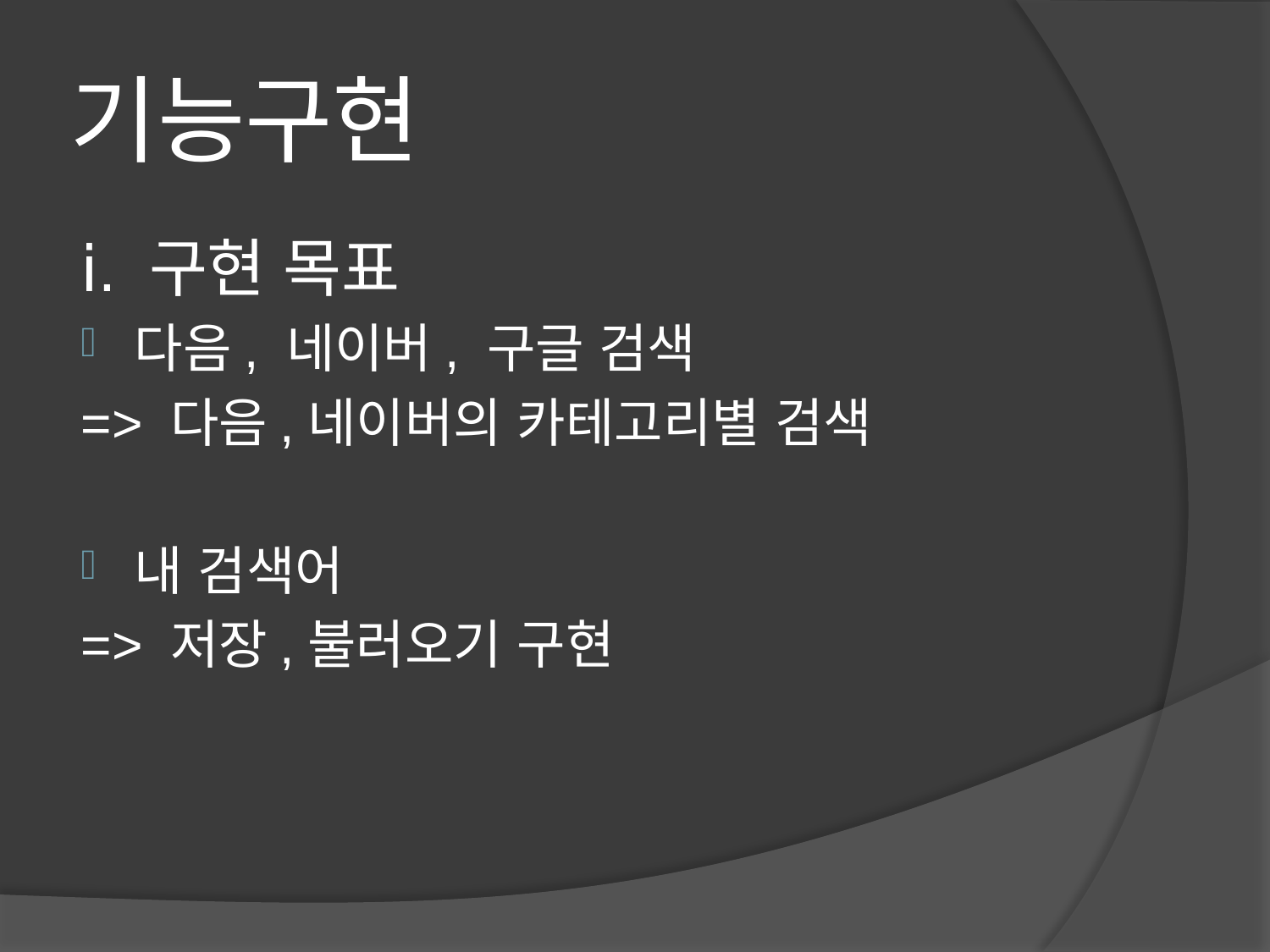

# 기능구현
ⅰ. 구현 목표
다음, 네이버, 구글 검색
=> 다음,네이버의 카테고리별 검색

내 검색어
=> 저장,불러오기 구현